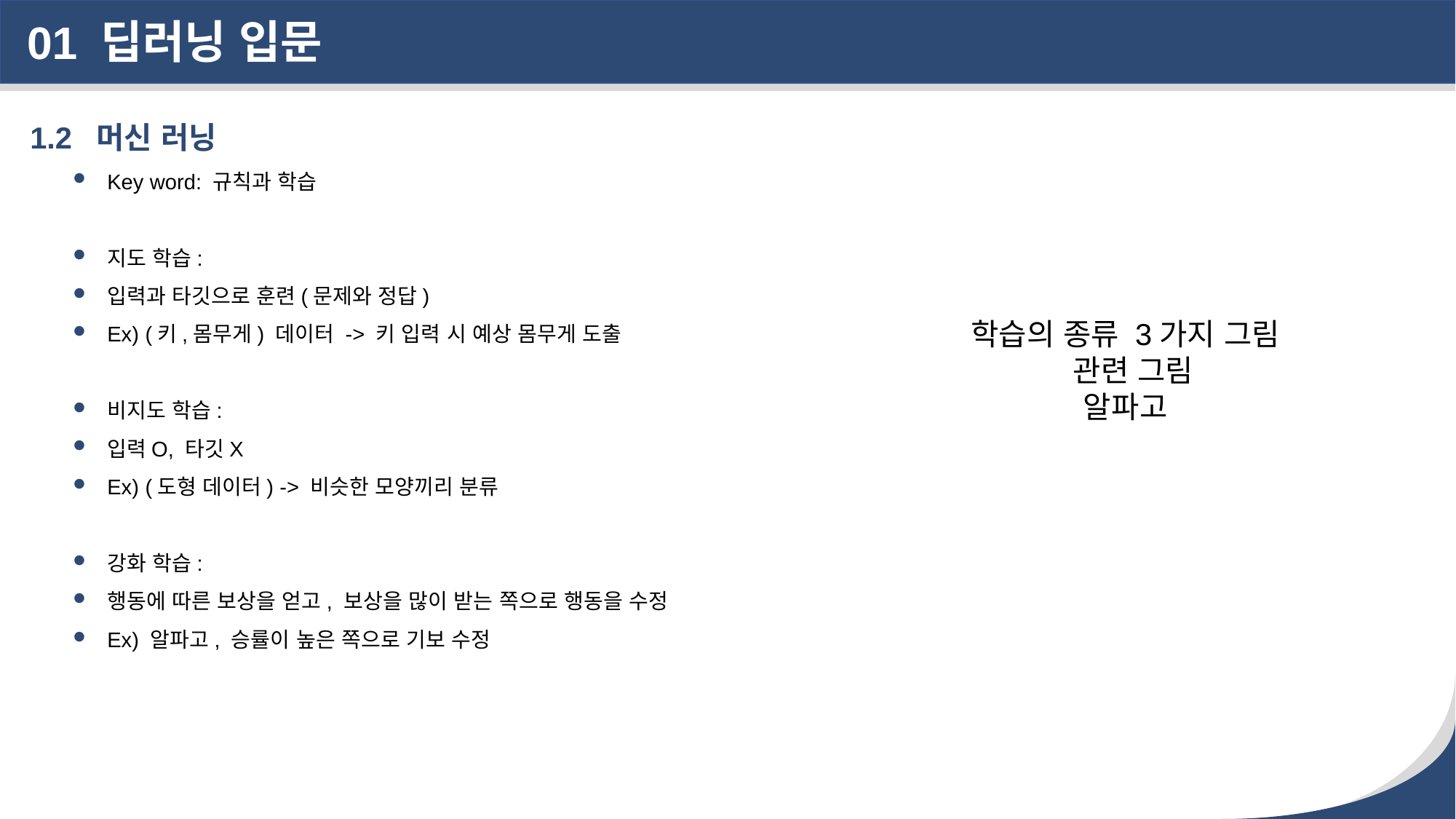

딥러닝 입문

01
1.2  머신 러닝
Key word: 규칙과 학습

지도 학습:
입력과 타깃으로 훈련(문제와 정답)
Ex) (키,몸무게) 데이터 -> 키 입력 시 예상 몸무게 도출

비지도 학습:
입력O, 타깃X
Ex) (도형 데이터) -> 비슷한 모양끼리 분류

강화 학습:
행동에 따른 보상을 얻고, 보상을 많이 받는 쪽으로 행동을 수정
Ex) 알파고, 승률이 높은 쪽으로 기보 수정

학습의 종류 3가지 그림
 관련 그림
알파고